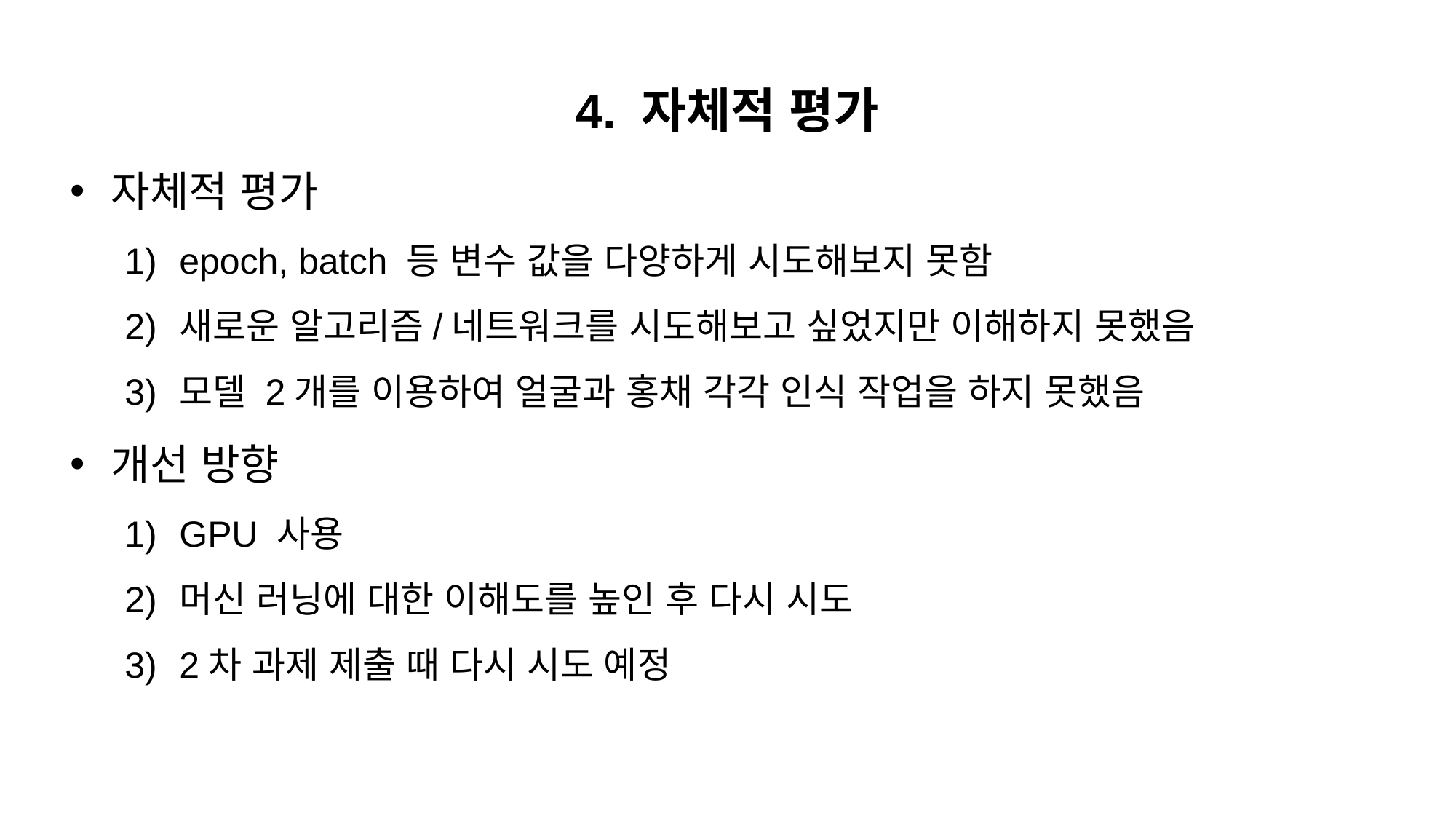

4. 자체적 평가
자체적 평가
epoch, batch 등 변수 값을 다양하게 시도해보지 못함
새로운 알고리즘/네트워크를 시도해보고 싶었지만 이해하지 못했음
모델 2개를 이용하여 얼굴과 홍채 각각 인식 작업을 하지 못했음
개선 방향
GPU 사용
머신 러닝에 대한 이해도를 높인 후 다시 시도
2차 과제 제출 때 다시 시도 예정